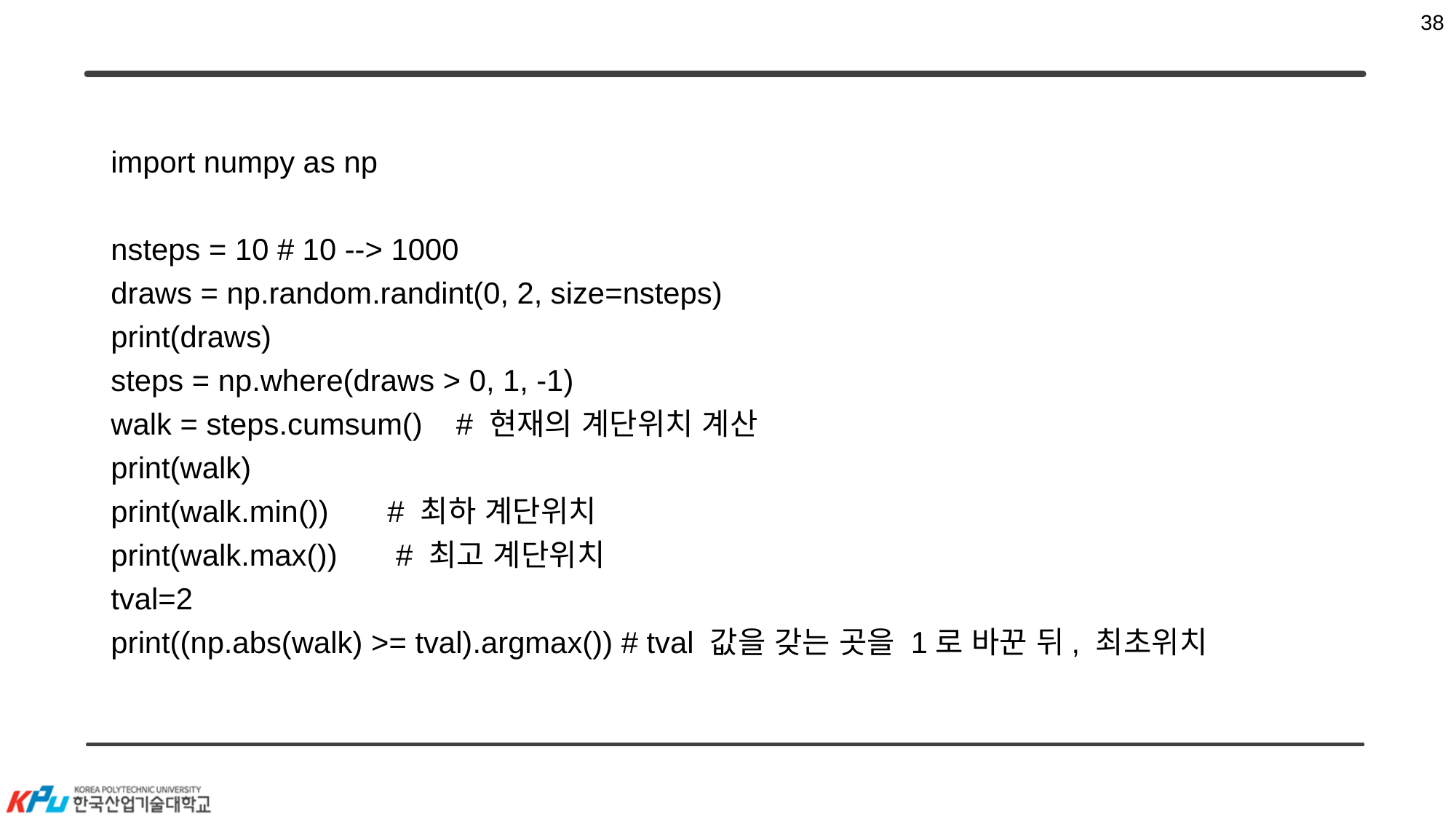

38
#
import numpy as np
nsteps = 10 # 10 --> 1000
draws = np.random.randint(0, 2, size=nsteps)
print(draws)
steps = np.where(draws > 0, 1, -1)
walk = steps.cumsum()    # 현재의 계단위치 계산
print(walk)
print(walk.min())       # 최하 계단위치
print(walk.max())       # 최고 계단위치
tval=2
print((np.abs(walk) >= tval).argmax()) # tval 값을 갖는 곳을 1로 바꾼 뒤, 최초위치